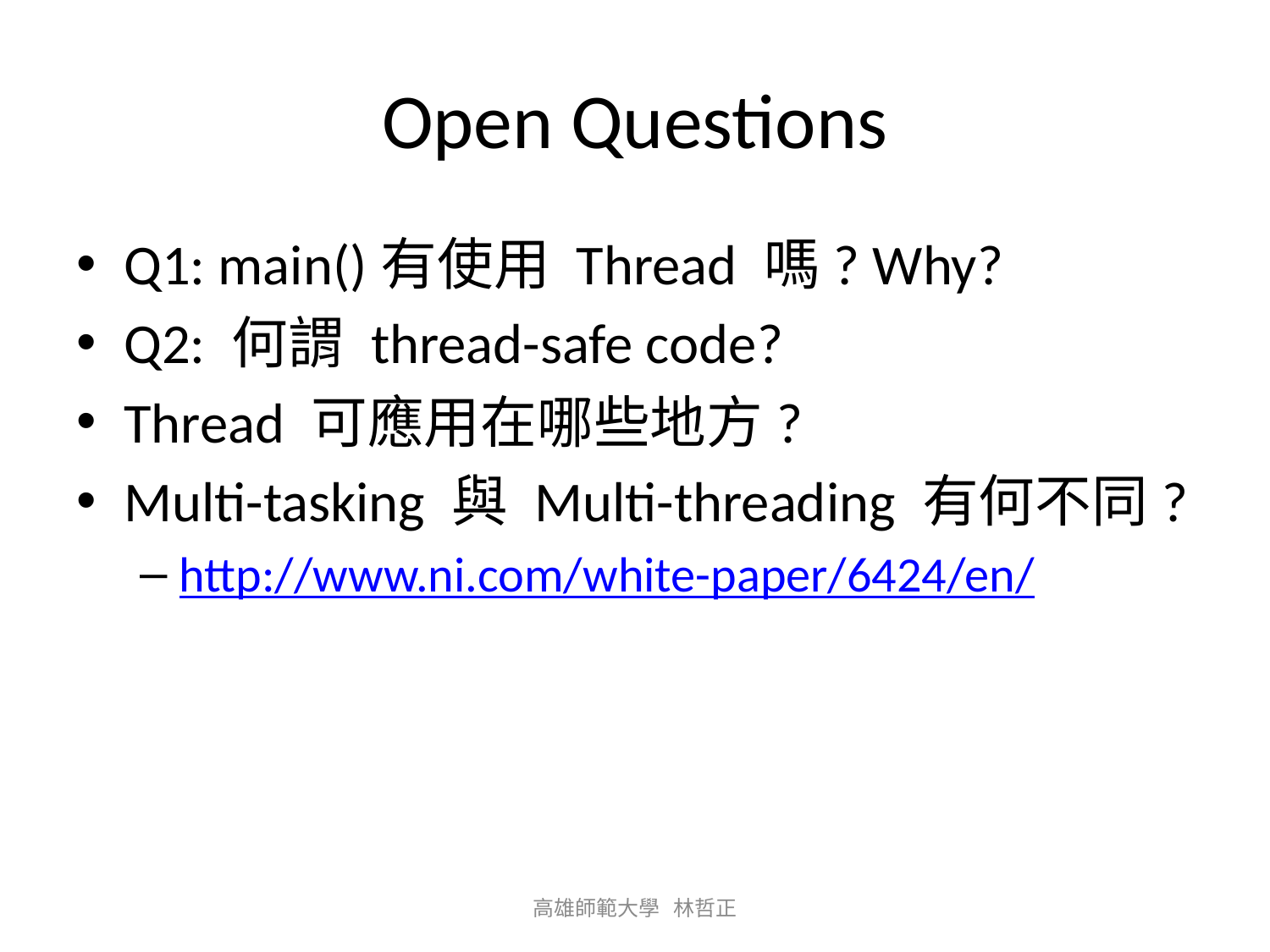

# Open Questions
Q1: main()有使用 Thread 嗎? Why?
Q2: 何謂 thread-safe code?
Thread 可應用在哪些地方?
Multi-tasking 與 Multi-threading 有何不同?
http://www.ni.com/white-paper/6424/en/

高雄師範大學  林哲正